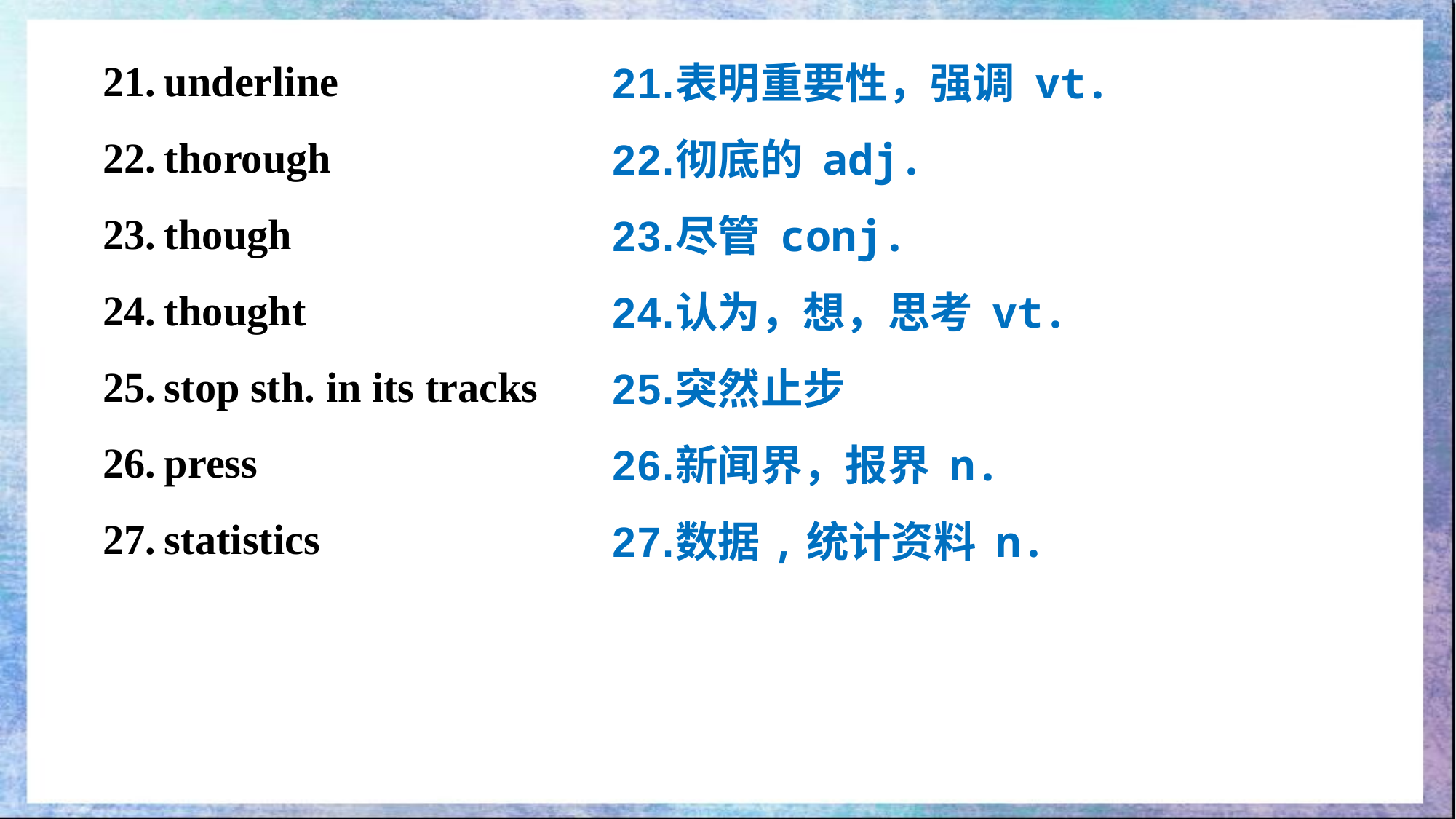

underline
thorough
though
thought
stop sth. in its tracks
press
statistics
表明重要性，强调 vt.
彻底的 adj.
尽管 conj.
认为，想，思考 vt.
突然止步
新闻界，报界 n.
数据,统计资料 n.